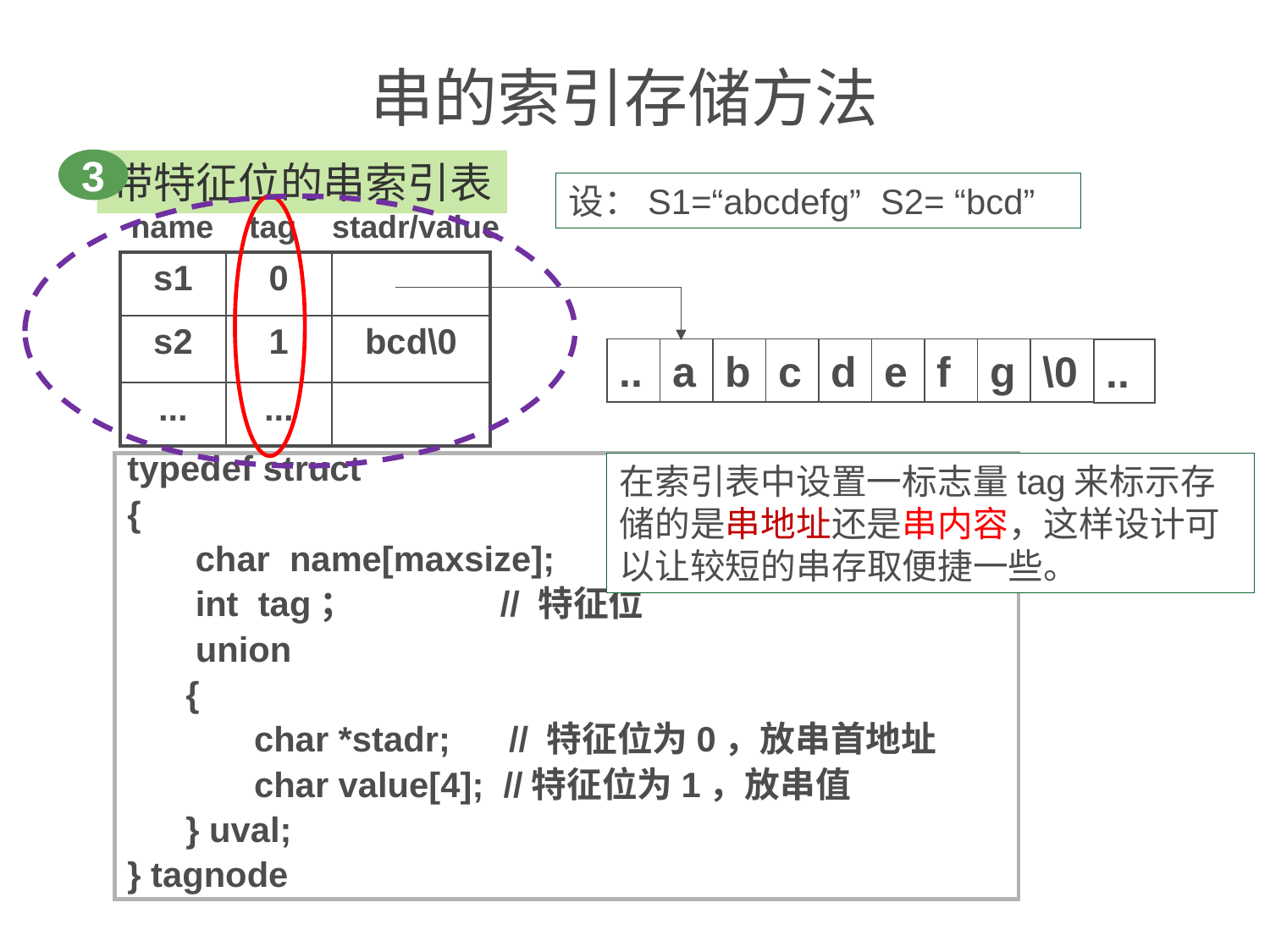

# 串的索引存储方法
3
带特征位的串索引表
设：S1=“abcdefg”  S2= “bcd”

 name    tag    stadr/value
| s1 | 0 |  |
| --- | --- | --- |
| s2 | 1 | bcd\0 |
| ... | ... |  |

..
a
b
c
d
e
f
g
\0
..
typedef struct
{
       char  name[maxsize];
       int  tag；                 // 特征位
       union
      {
             char *stadr;      // 特征位为0，放串首地址
             char value[4];  //特征位为1，放串值
      } uval;
} tagnode
在索引表中设置一标志量tag来标示存储的是串地址还是串内容，这样设计可以让较短的串存取便捷一些。
77